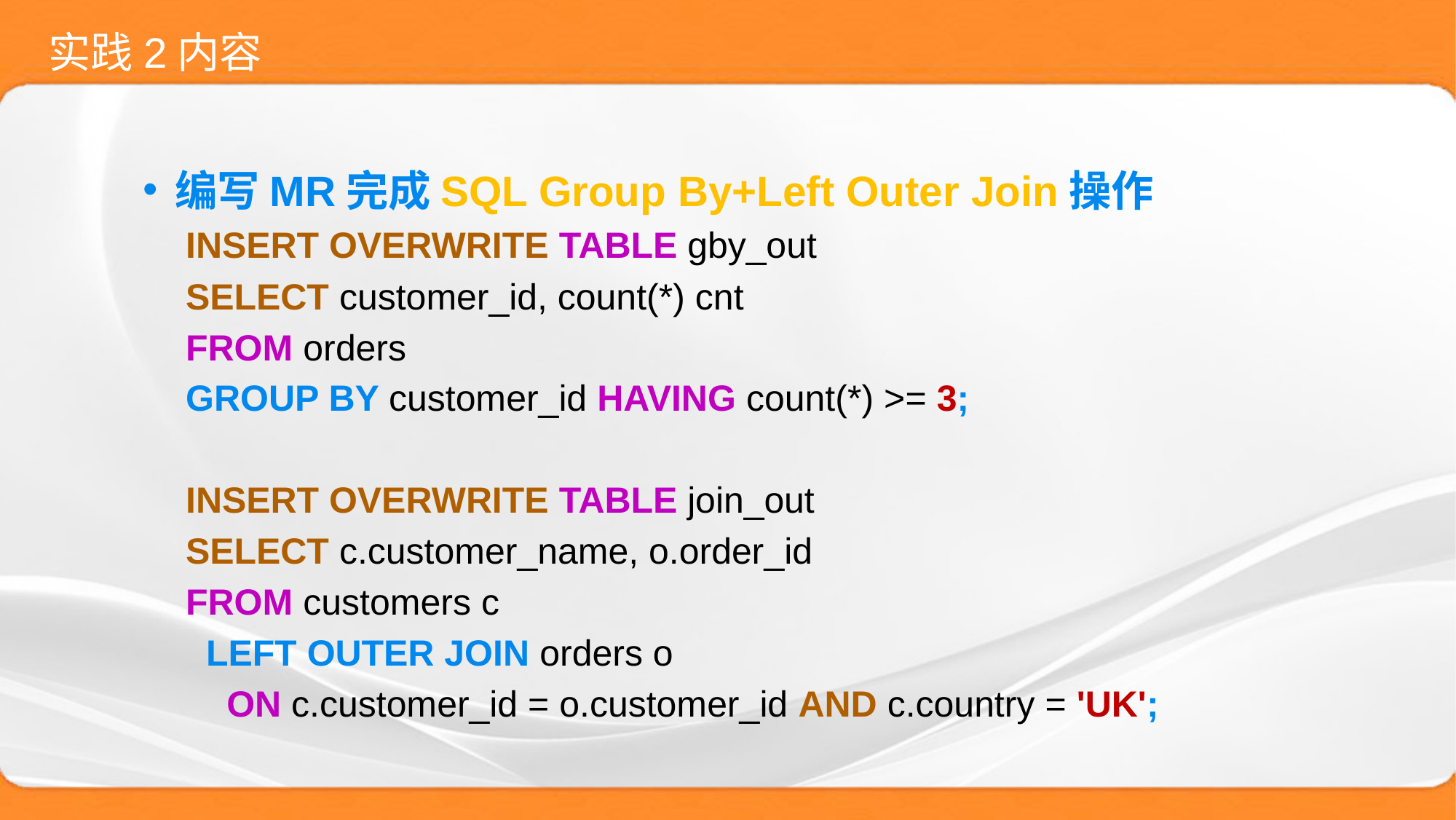

# 实践2内容
编写MR完成SQL Group By+Left Outer Join操作
INSERT OVERWRITE TABLE gby_out
SELECT customer_id, count(*) cnt
FROM orders
GROUP BY customer_id HAVING count(*) >= 3;

INSERT OVERWRITE TABLE join_out
SELECT c.customer_name, o.order_id
FROM customers c
  LEFT OUTER JOIN orders o
    ON c.customer_id = o.customer_id AND c.country = 'UK';